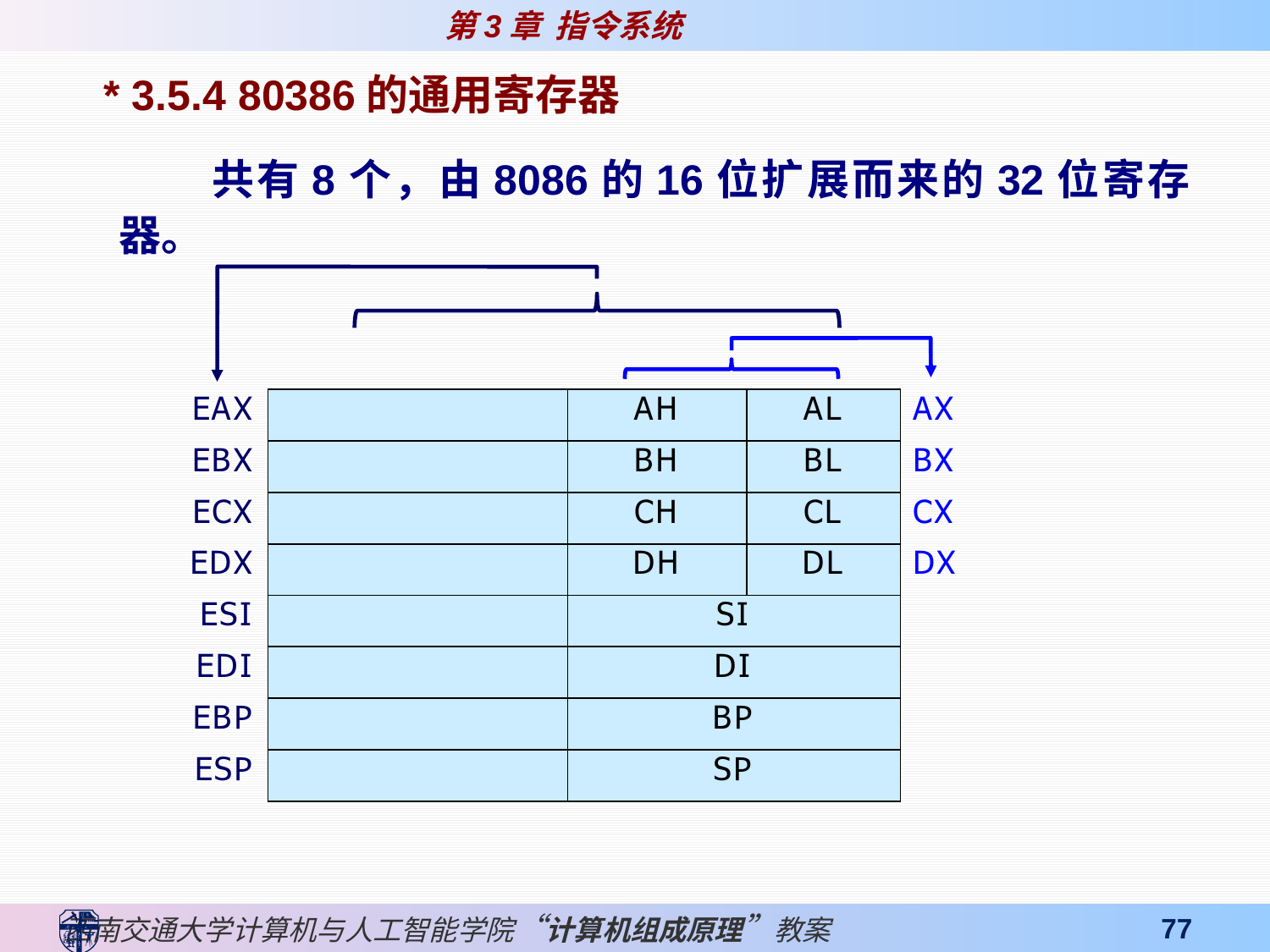

* 3.5.4 80386的通用寄存器
    共有8个，由8086的16位扩展而来的32位寄存器。

| EAX |  | AH | AL | AX |
| --- | --- | --- | --- | --- |
| EBX |  | BH | BL | BX |
| ECX |  | CH | CL | CX |
| EDX |  | DH | DL | DX |
| ESI |  | SI |  |  |
| EDI |  | DI |  |  |
| EBP |  | BP |  |  |
| ESP |  | SP |  |  |